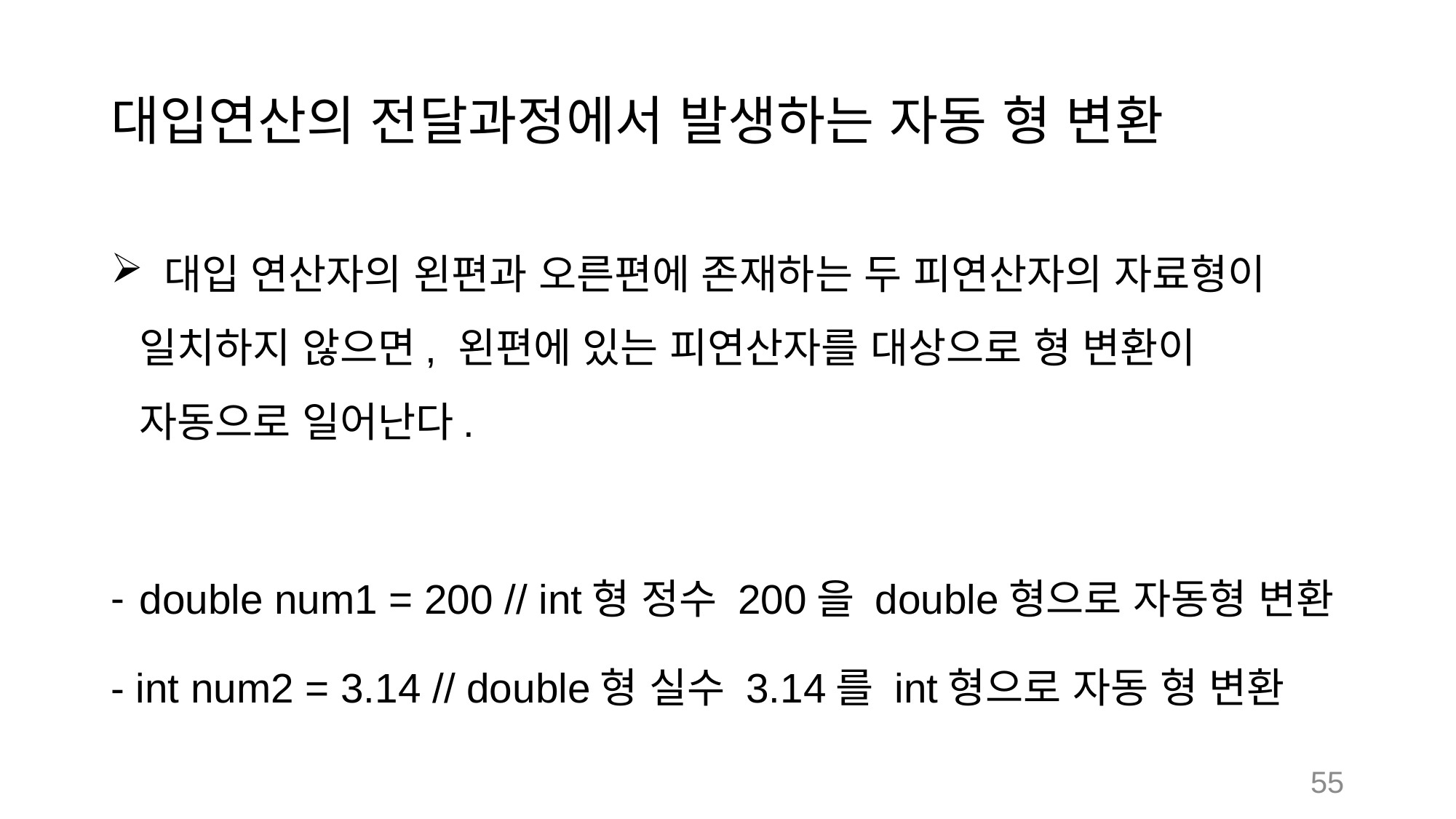

# 대입연산의 전달과정에서 발생하는 자동 형 변환
 대입 연산자의 왼편과 오른편에 존재하는 두 피연산자의 자료형이 일치하지 않으면, 왼편에 있는 피연산자를 대상으로 형 변환이 자동으로 일어난다.

double num1 = 200 // int형 정수 200을 double형으로 자동형 변환
- int num2 = 3.14 // double형 실수 3.14를 int형으로 자동 형 변환
55